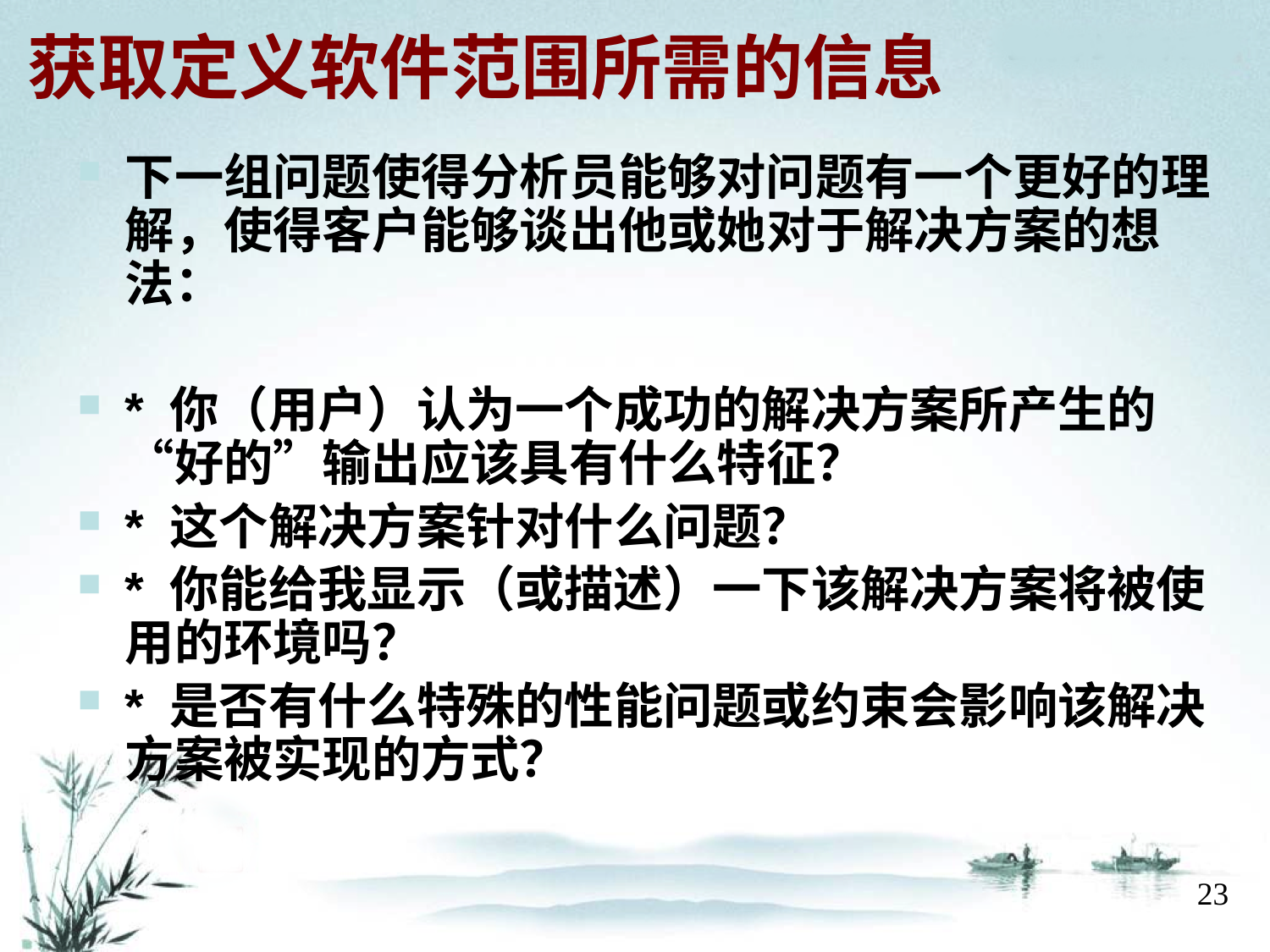

# 获取定义软件范围所需的信息
下一组问题使得分析员能够对问题有一个更好的理解，使得客户能够谈出他或她对于解决方案的想法：

* 你（用户）认为一个成功的解决方案所产生的“好的”输出应该具有什么特征？
* 这个解决方案针对什么问题？
* 你能给我显示（或描述）一下该解决方案将被使用的环境吗？
* 是否有什么特殊的性能问题或约束会影响该解决方案被实现的方式？
23